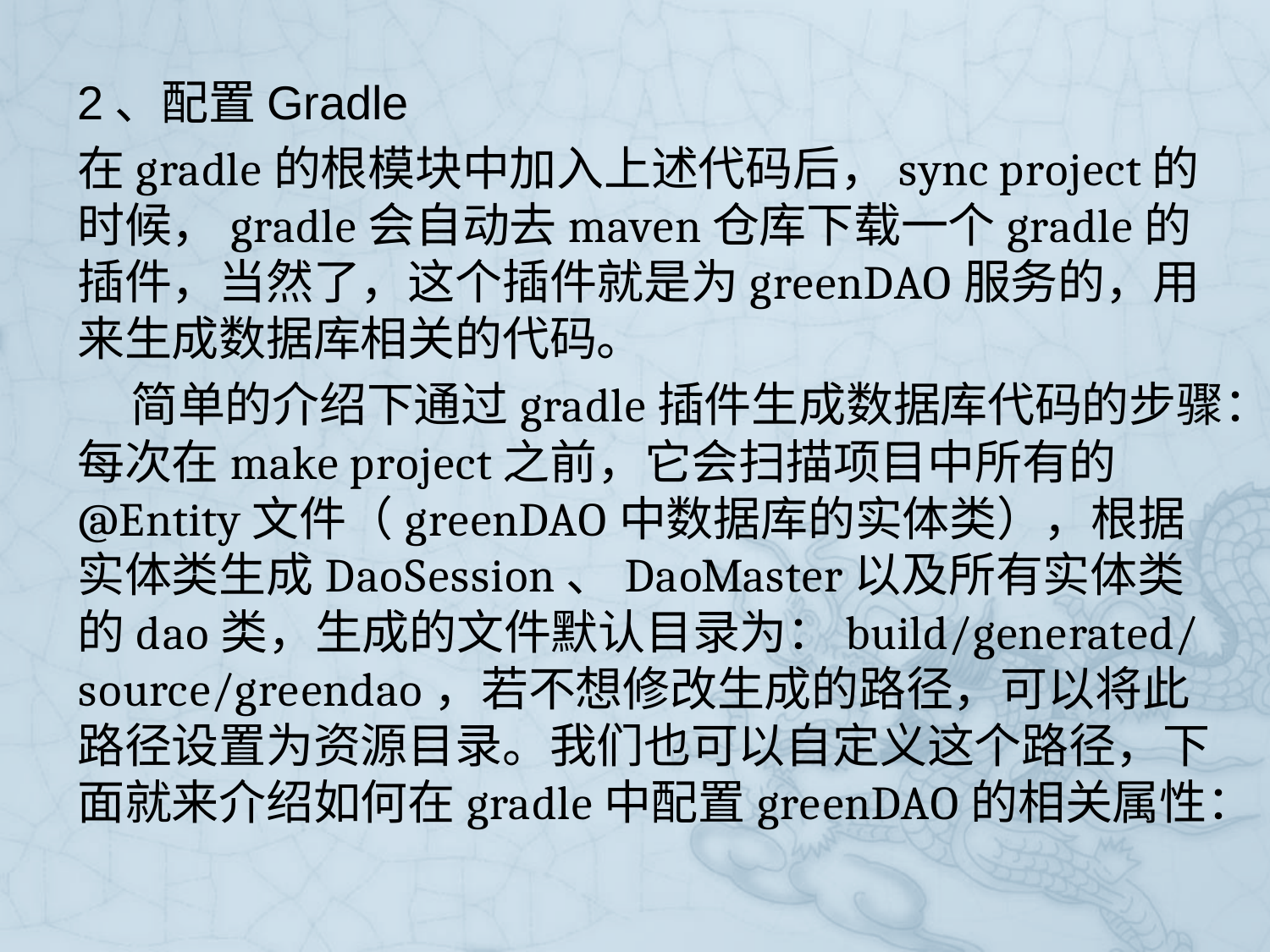

2、配置Gradle
在gradle的根模块中加入上述代码后，sync project的时候，gradle会自动去maven仓库下载一个gradle的插件，当然了，这个插件就是为greenDAO服务的，用来生成数据库相关的代码。
    简单的介绍下通过gradle插件生成数据库代码的步骤：每次在make project之前，它会扫描项目中所有的@Entity文件（greenDAO中数据库的实体类），根据实体类生成DaoSession、DaoMaster以及所有实体类的dao类，生成的文件默认目录为：build/generated/source/greendao，若不想修改生成的路径，可以将此路径设置为资源目录。我们也可以自定义这个路径，下面就来介绍如何在gradle中配置greenDAO的相关属性：